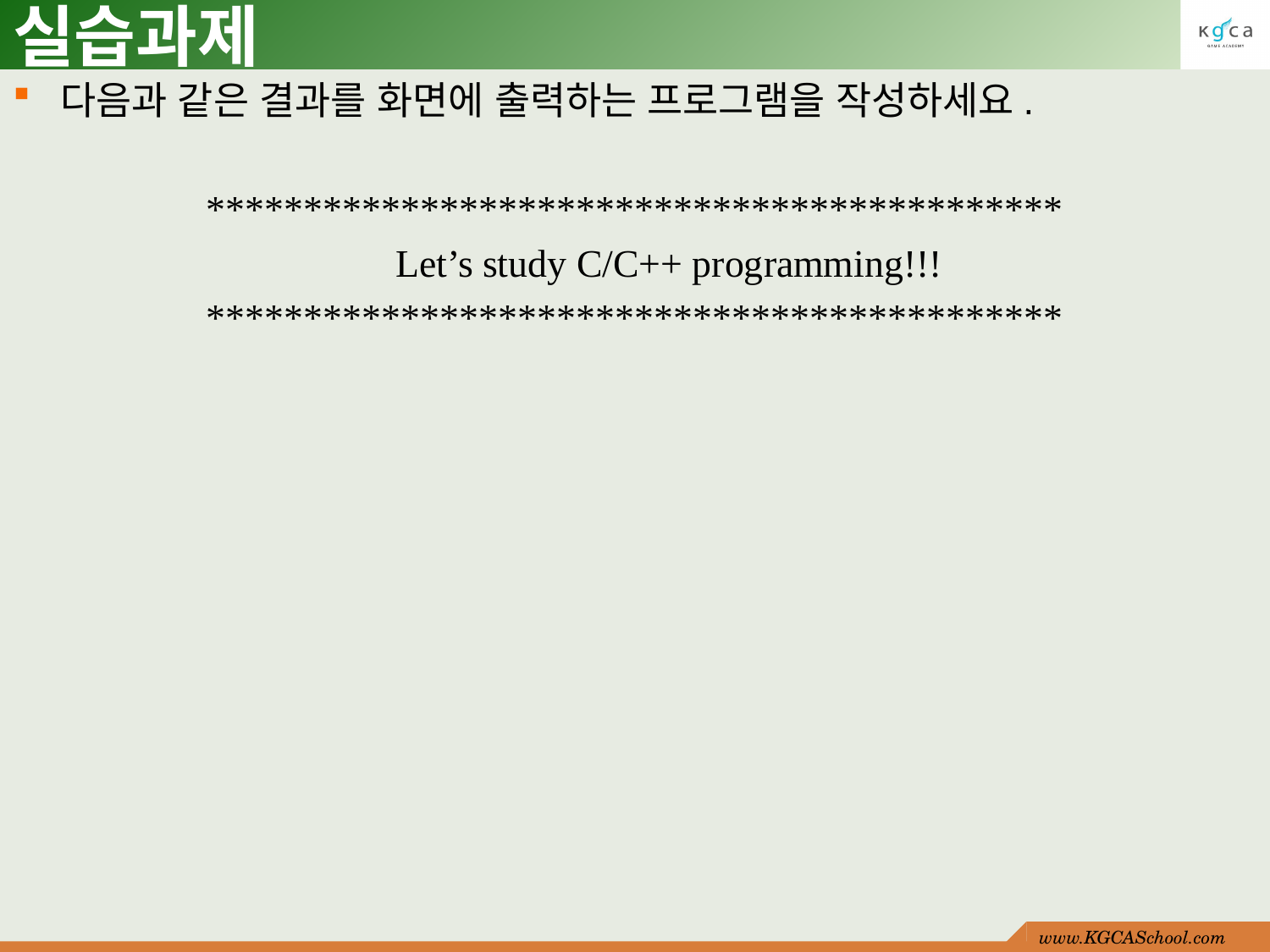

# 실습과제
다음과 같은 결과를 화면에 출력하는 프로그램을 작성하세요.

********************************************
       Let’s study C/C++ programming!!!
********************************************